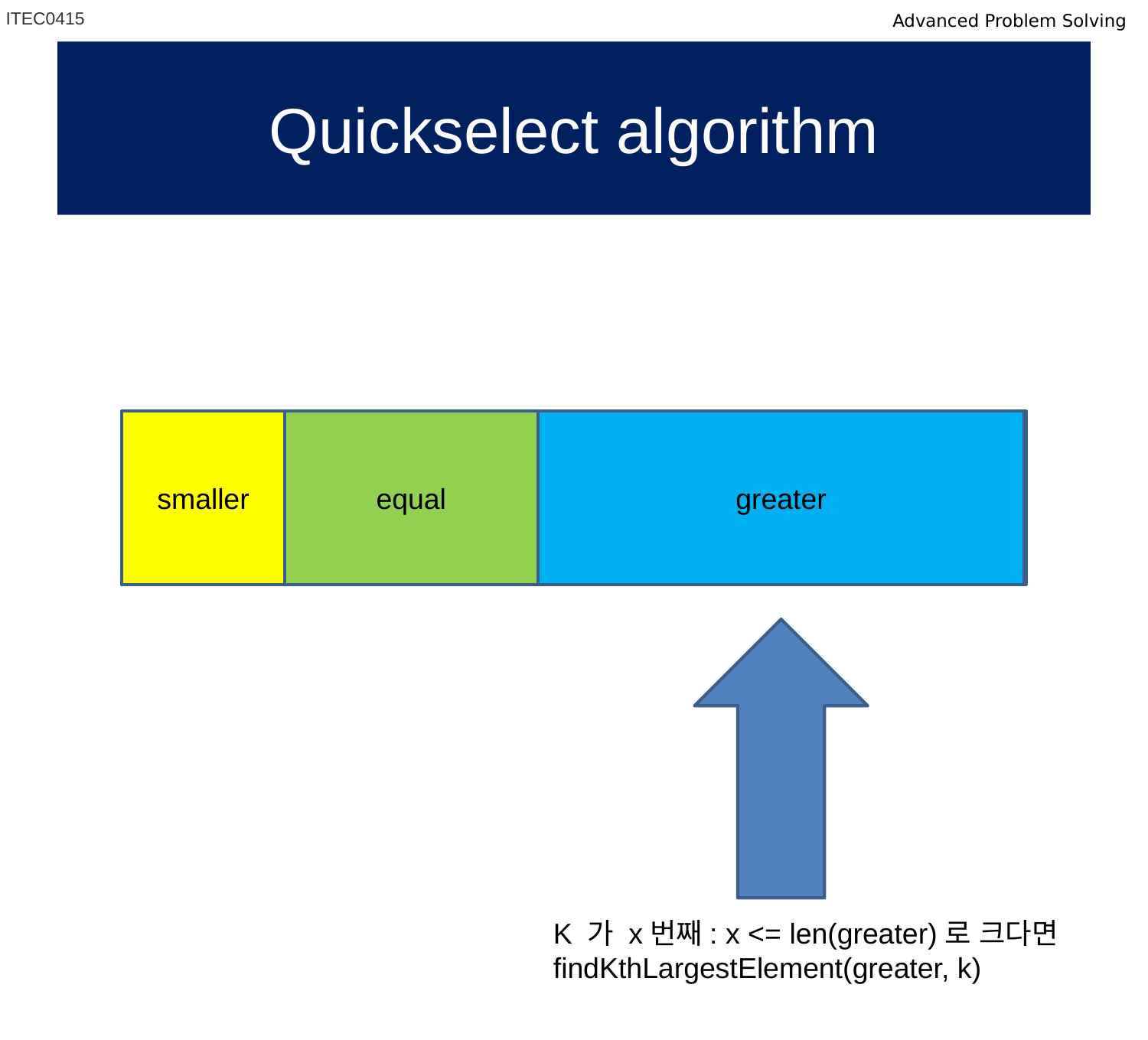

ITEC0415
Advanced Problem Solving
# Quickselect algorithm
greater
smaller
equal
greater

K 가 x번째: x <= len(greater)로 크다면
findKthLargestElement(greater, k)